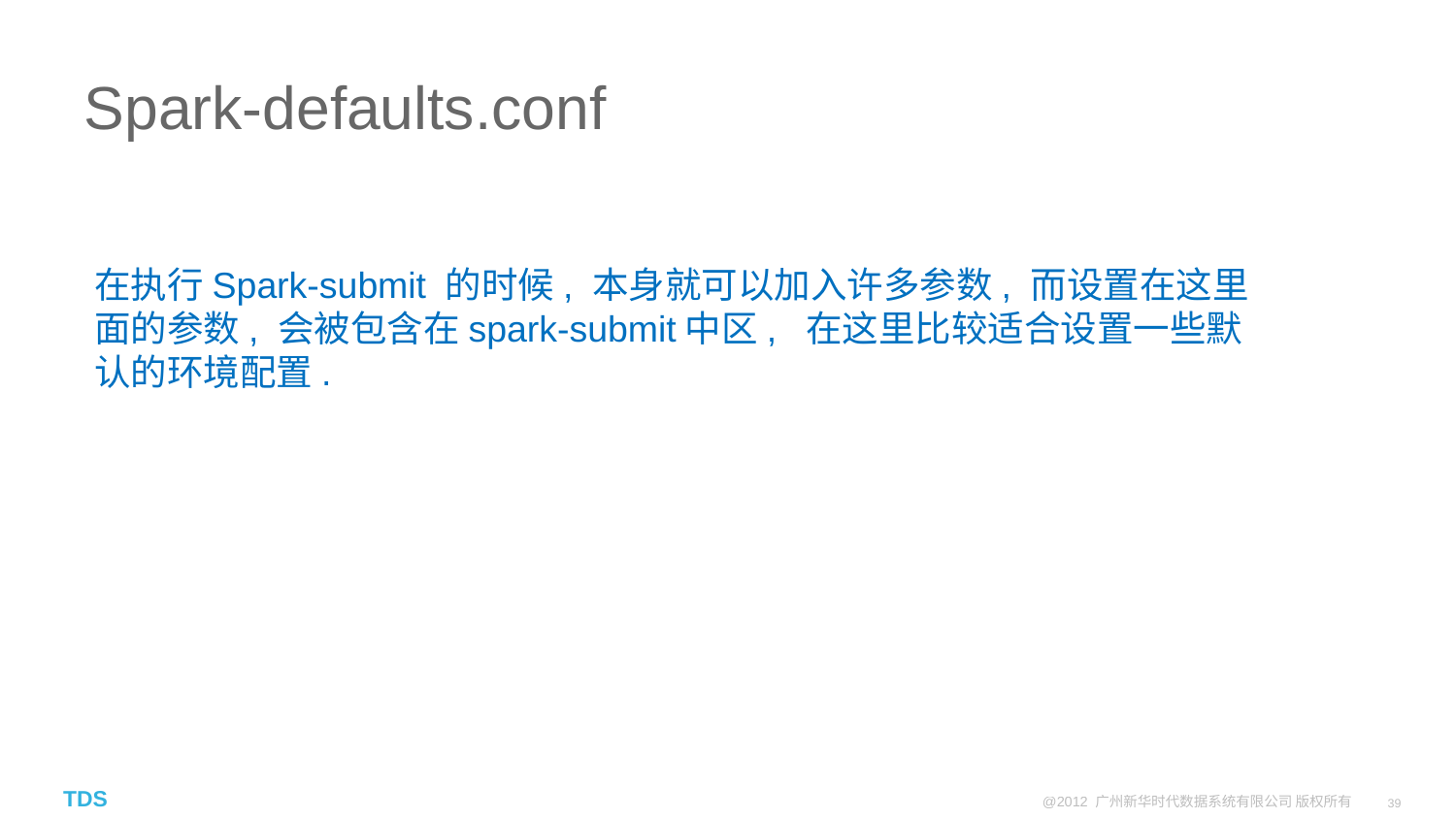

# Spark-defaults.conf

在执行Spark-submit 的时候, 本身就可以加入许多参数, 而设置在这里面的参数, 会被包含在spark-submit中区,  在这里比较适合设置一些默认的环境配置.